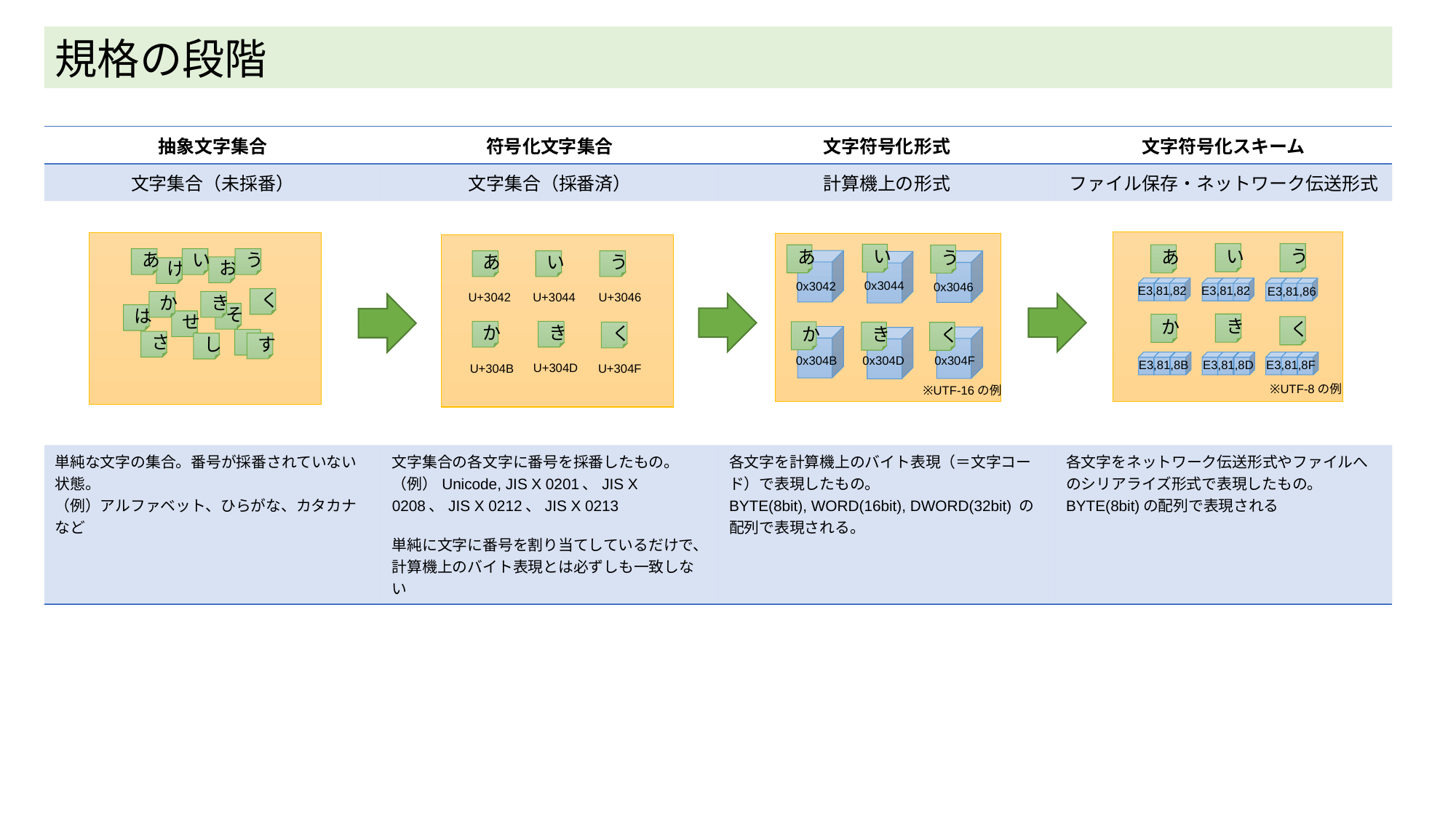

規格の段階
| 抽象文字集合 | 符号化文字集合 | 文字符号化形式 | 文字符号化スキーム |
| --- | --- | --- | --- |
| 文字集合（未採番） | 文字集合（採番済） | 計算機上の形式 | ファイル保存・ネットワーク伝送形式 |
|  |  |  |  |
| 単純な文字の集合。番号が採番されていない状態。 （例）アルファベット、ひらがな、カタカナなど | 文字集合の各文字に番号を採番したもの。 （例）Unicode, JIS X 0201、JIS X 0208、JIS X 0212、JIS X 0213 単純に文字に番号を割り当てしているだけで、計算機上のバイト表現とは必ずしも一致しない | 各文字を計算機上のバイト表現（＝文字コード）で表現したもの。 BYTE(8bit), WORD(16bit), DWORD(32bit) の配列で表現される。 | 各文字をネットワーク伝送形式やファイルへのシリアライズ形式で表現したもの。 BYTE(8bit)の配列で表現される |

い
う
あ
E3,81,82
E3,81,82

E3,81,86
き
か
く

E3,81,8B
E3,81,8D
E3,81,8F

あ
い
う
お
け
く
か
き
そ
は
せ
え
さ
す
し

い
あ
う

0x3044
0x3042
0x3046
か
き
く

0x304B
0x304D
0x304F

あ
い
う
U+3042
U+3044
U+3046
き
か
く
U+304D
U+304B
U+304F

※UTF-8の例
※UTF-16の例